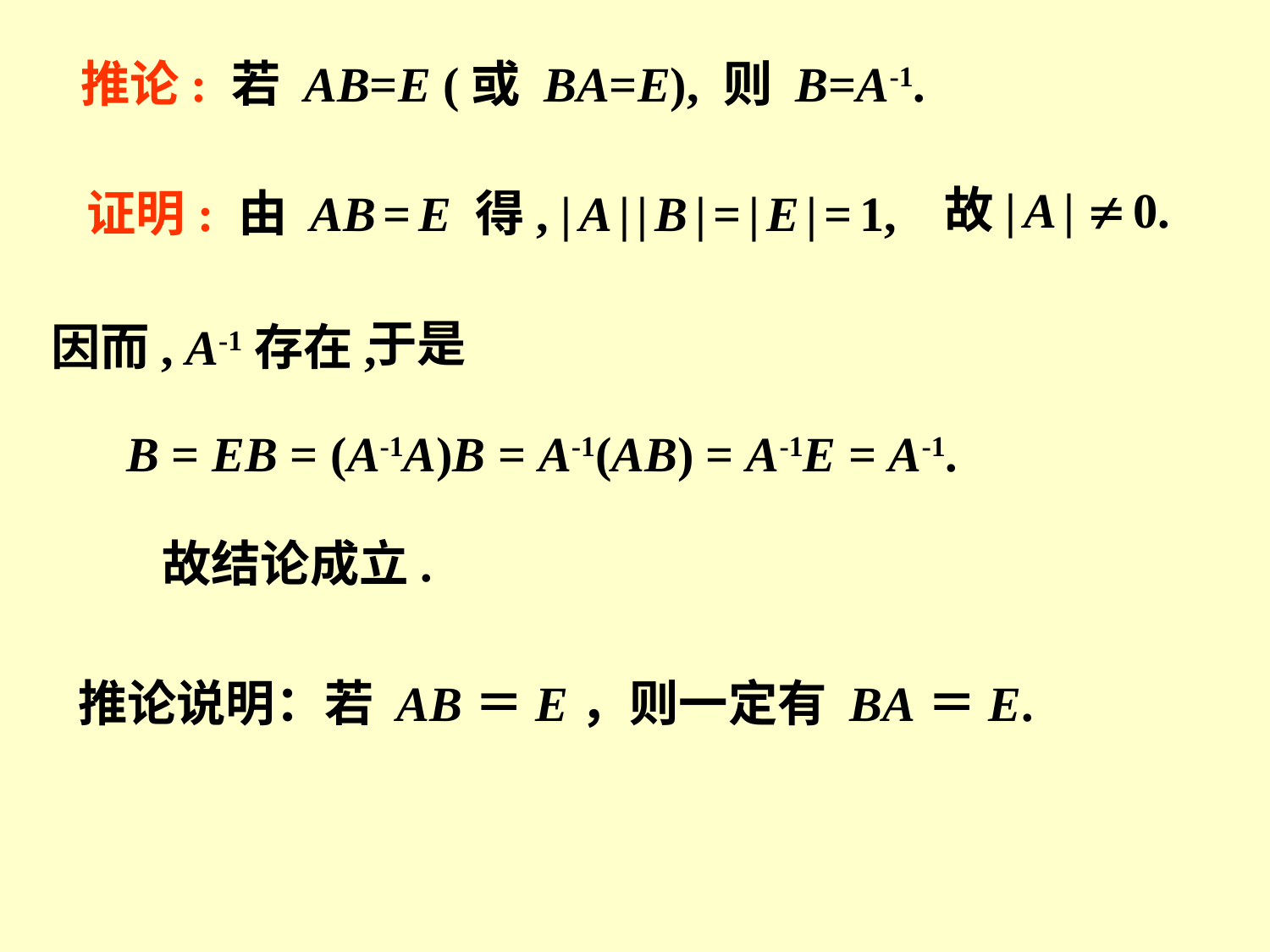

推论: 若 AB=E (或 BA=E), 则 B=A-1.
故| A | ≠ 0.
证明: 由 AB = E 得, | A | | B | = | E | = 1,
于是
因而, A-1存在,
B = EB = (A-1A)B = A-1(AB) = A-1E = A-1.
故结论成立.
推论说明：若 AB＝E，则一定有 BA＝E.